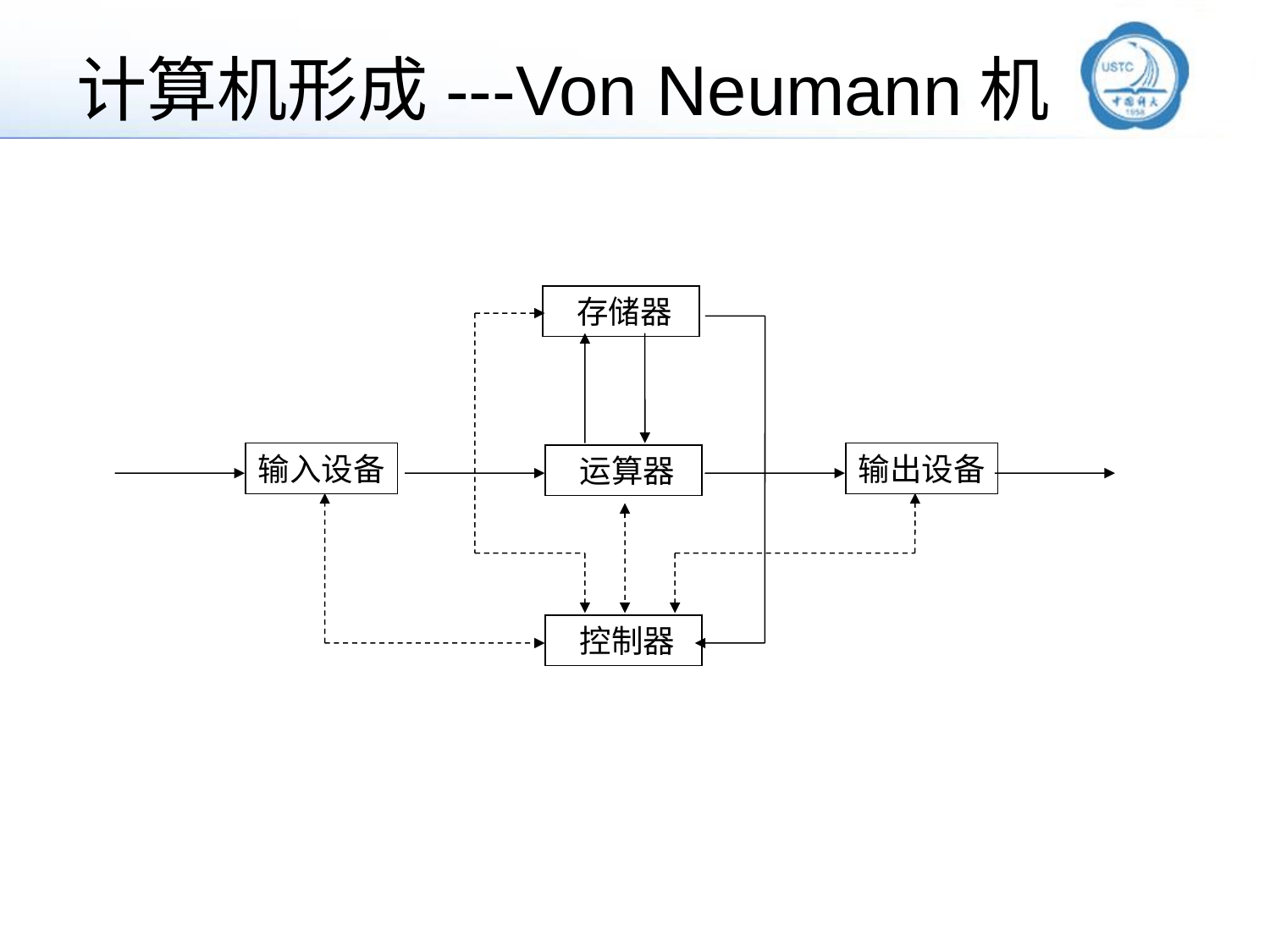

# 计算机形成---Von Neumann机
  存储器

输入设备
输出设备
  运算器

  控制器